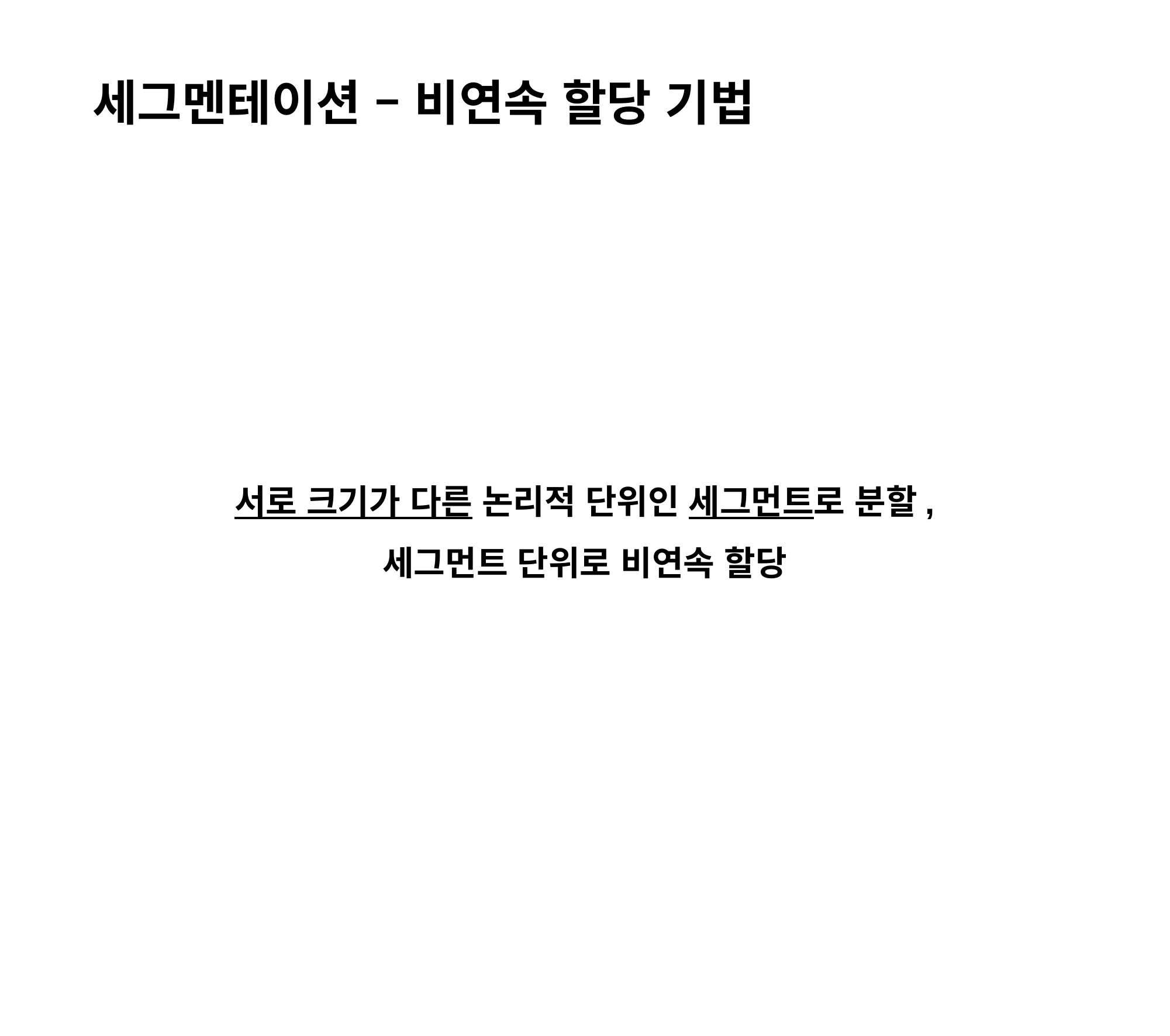

세그멘테이션 – 비연속 할당 기법
서로 크기가 다른 논리적 단위인 세그먼트로 분할,
세그먼트 단위로 비연속 할당